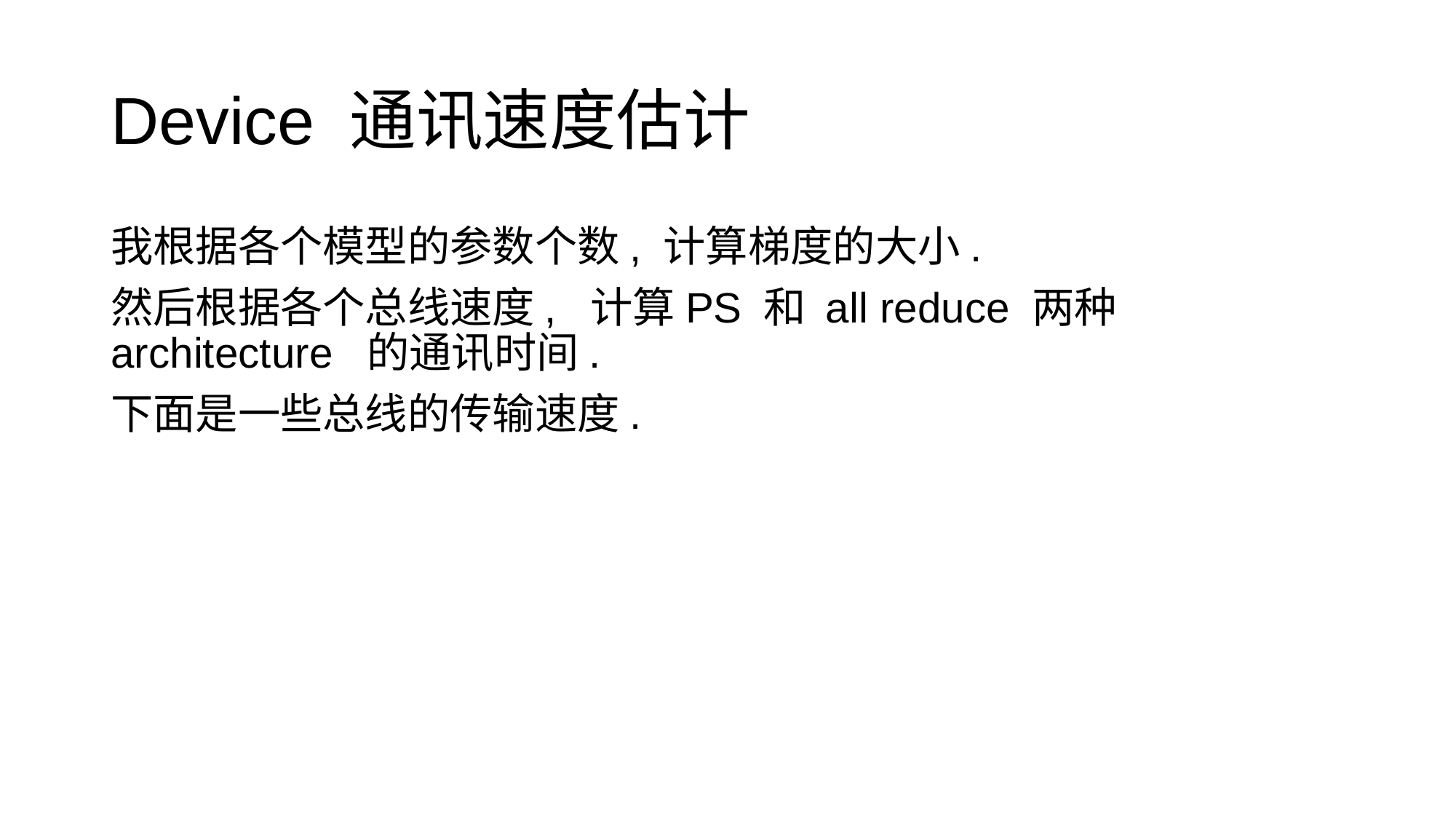

# Device 通讯速度估计
我根据各个模型的参数个数, 计算梯度的大小.
然后根据各个总线速度,  计算PS 和 all reduce 两种architecture  的通讯时间.
下面是一些总线的传输速度.